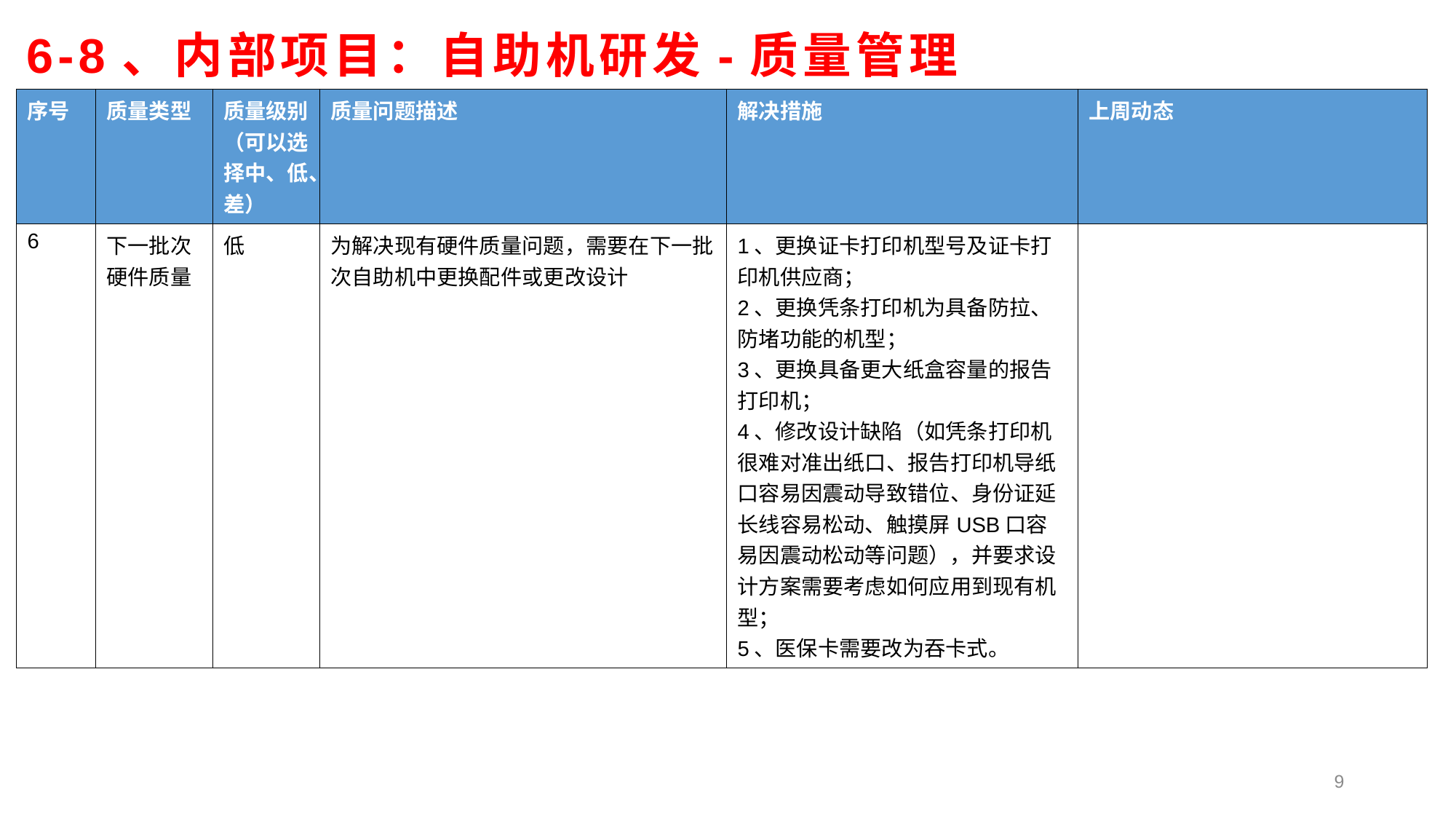

6-8、内部项目：自助机研发-质量管理
| 序号 | 质量类型 | 质量级别（可以选择中、低、差） | 质量问题描述 | 解决措施 | 上周动态 |
| --- | --- | --- | --- | --- | --- |
| 6 | 下一批次硬件质量 | 低 | 为解决现有硬件质量问题，需要在下一批次自助机中更换配件或更改设计 | 1、更换证卡打印机型号及证卡打印机供应商； 2、更换凭条打印机为具备防拉、防堵功能的机型； 3、更换具备更大纸盒容量的报告打印机； 4、修改设计缺陷（如凭条打印机很难对准出纸口、报告打印机导纸口容易因震动导致错位、身份证延长线容易松动、触摸屏USB口容易因震动松动等问题），并要求设计方案需要考虑如何应用到现有机型； 5、医保卡需要改为吞卡式。 |  |
9